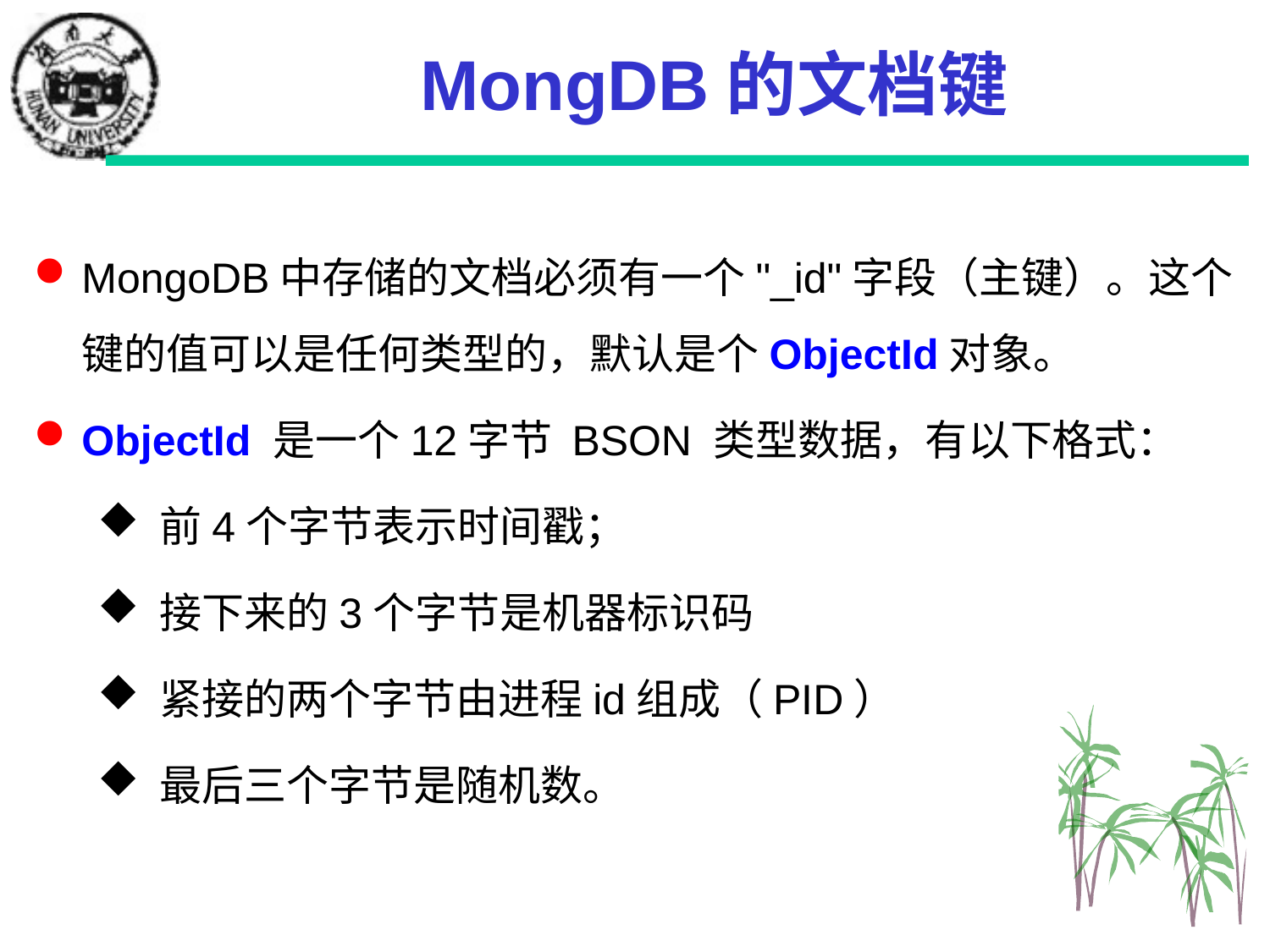

# MongDB的文档键
MongoDB中存储的文档必须有一个"_id"字段（主键）。这个键的值可以是任何类型的，默认是个ObjectId对象。
ObjectId 是一个12字节 BSON 类型数据，有以下格式：
 前4个字节表示时间戳；
 接下来的3个字节是机器标识码
 紧接的两个字节由进程id组成（PID）
 最后三个字节是随机数。